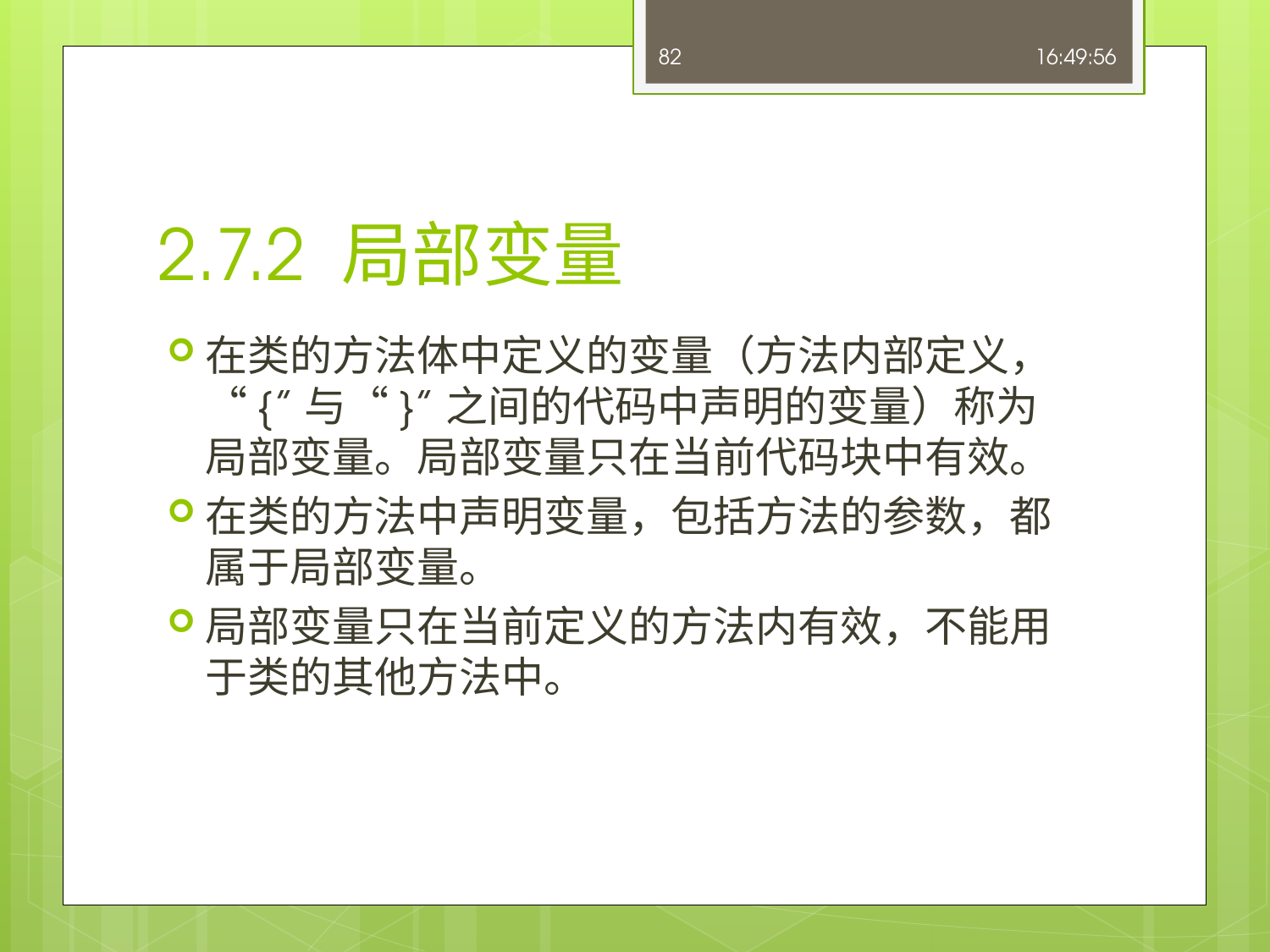

82
16:49:56
# 2.7.2 局部变量
在类的方法体中定义的变量（方法内部定义，“{”与“}”之间的代码中声明的变量）称为局部变量。局部变量只在当前代码块中有效。
在类的方法中声明变量，包括方法的参数，都属于局部变量。
局部变量只在当前定义的方法内有效，不能用于类的其他方法中。